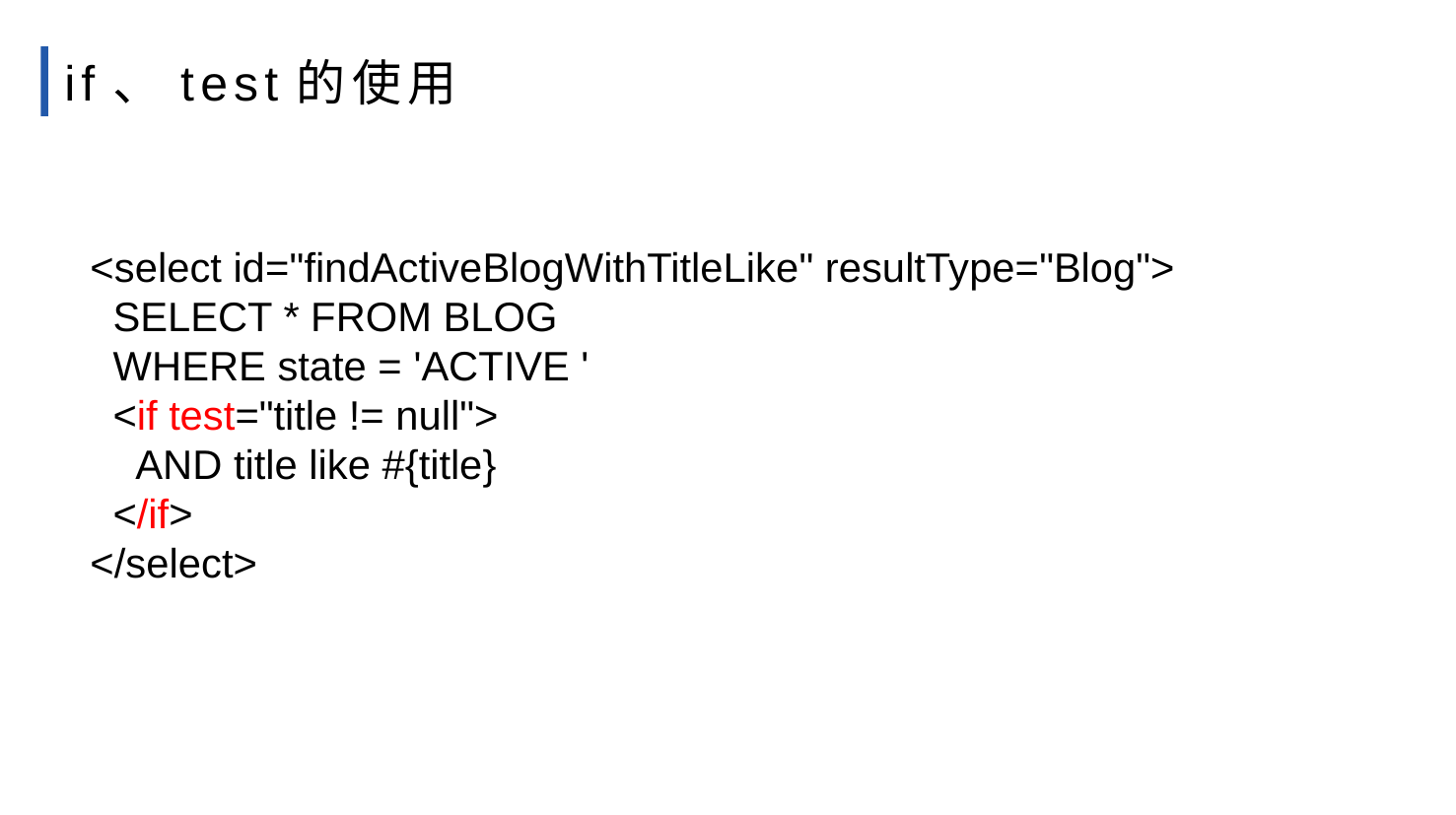

if、test的使用
<select id="findActiveBlogWithTitleLike" resultType="Blog">
  SELECT * FROM BLOG
  WHERE state = 'ACTIVE '
  <if test="title != null">
    AND title like #{title}
  </if>
</select>